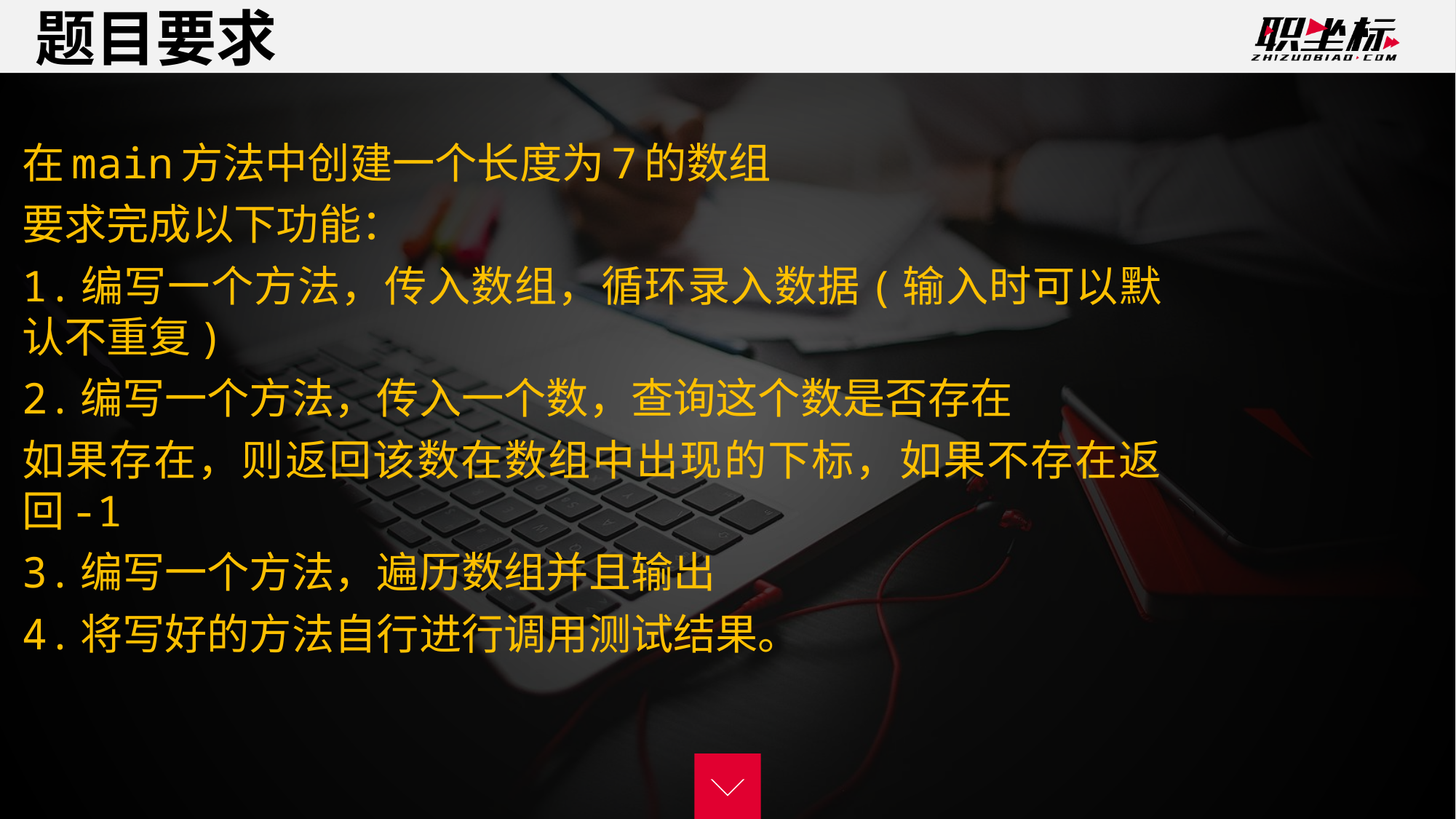

题目要求
在main方法中创建一个长度为7的数组
要求完成以下功能：
1.编写一个方法，传入数组，循环录入数据(输入时可以默认不重复)
2.编写一个方法，传入一个数，查询这个数是否存在
如果存在，则返回该数在数组中出现的下标，如果不存在返回-1
3.编写一个方法，遍历数组并且输出
4.将写好的方法自行进行调用测试结果。